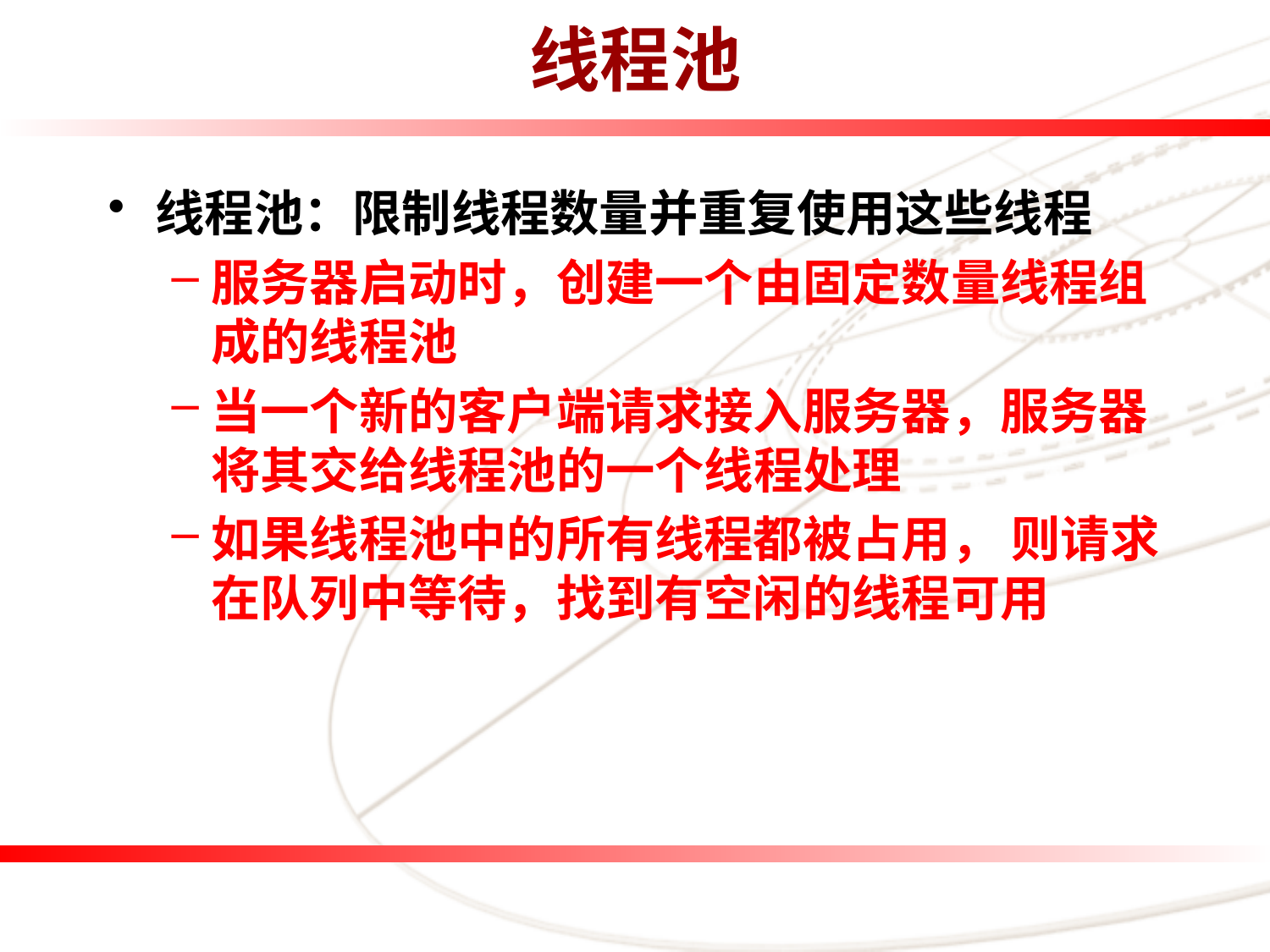

# 线程池
线程池：限制线程数量并重复使用这些线程
服务器启动时，创建一个由固定数量线程组成的线程池
当一个新的客户端请求接入服务器，服务器将其交给线程池的一个线程处理
如果线程池中的所有线程都被占用， 则请求在队列中等待，找到有空闲的线程可用